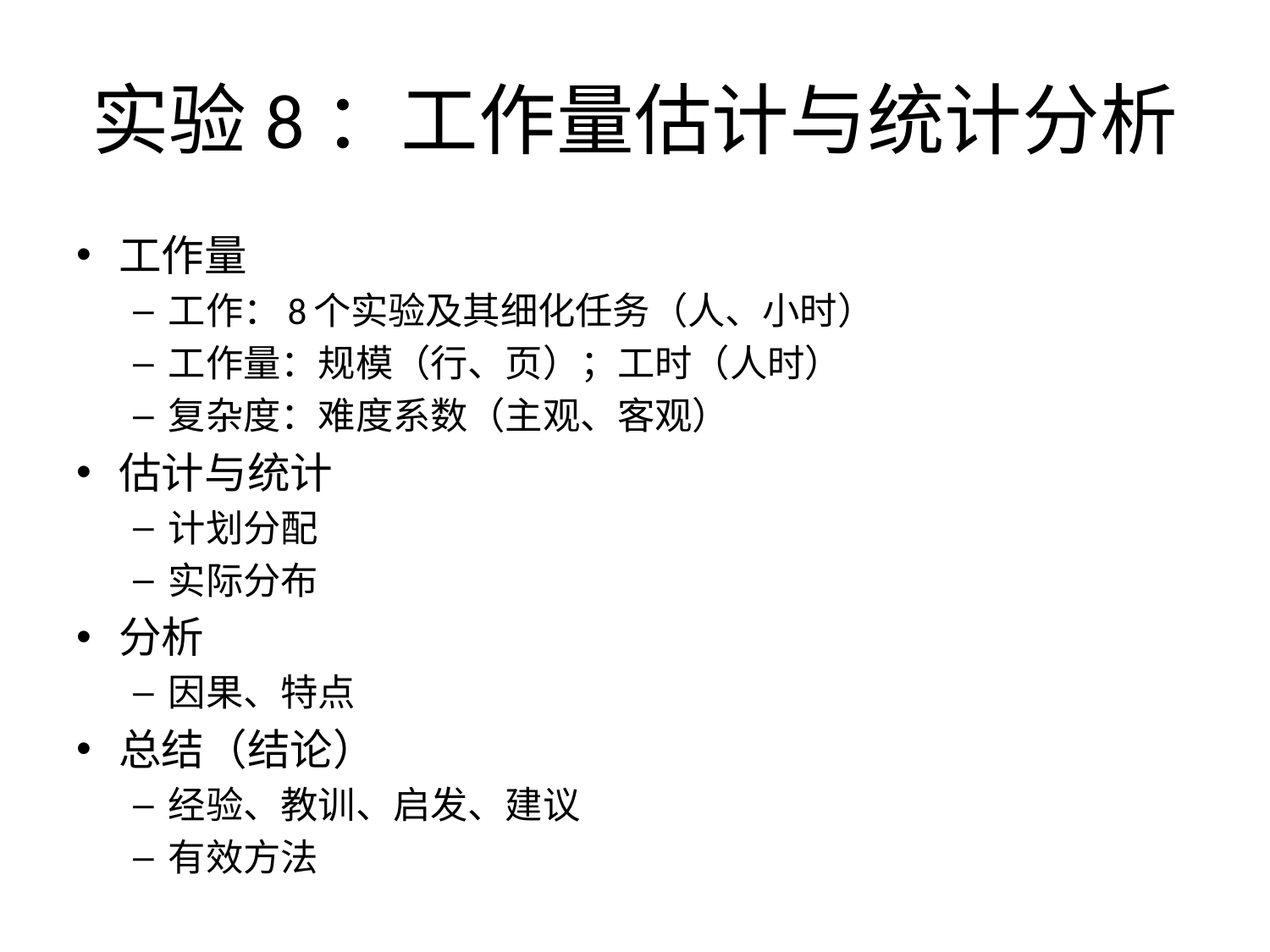

# 实验8：工作量估计与统计分析
工作量
工作：8个实验及其细化任务（人、小时）
工作量：规模（行、页）；工时（人时）
复杂度：难度系数（主观、客观）
估计与统计
计划分配
实际分布
分析
因果、特点
总结（结论）
经验、教训、启发、建议
有效方法